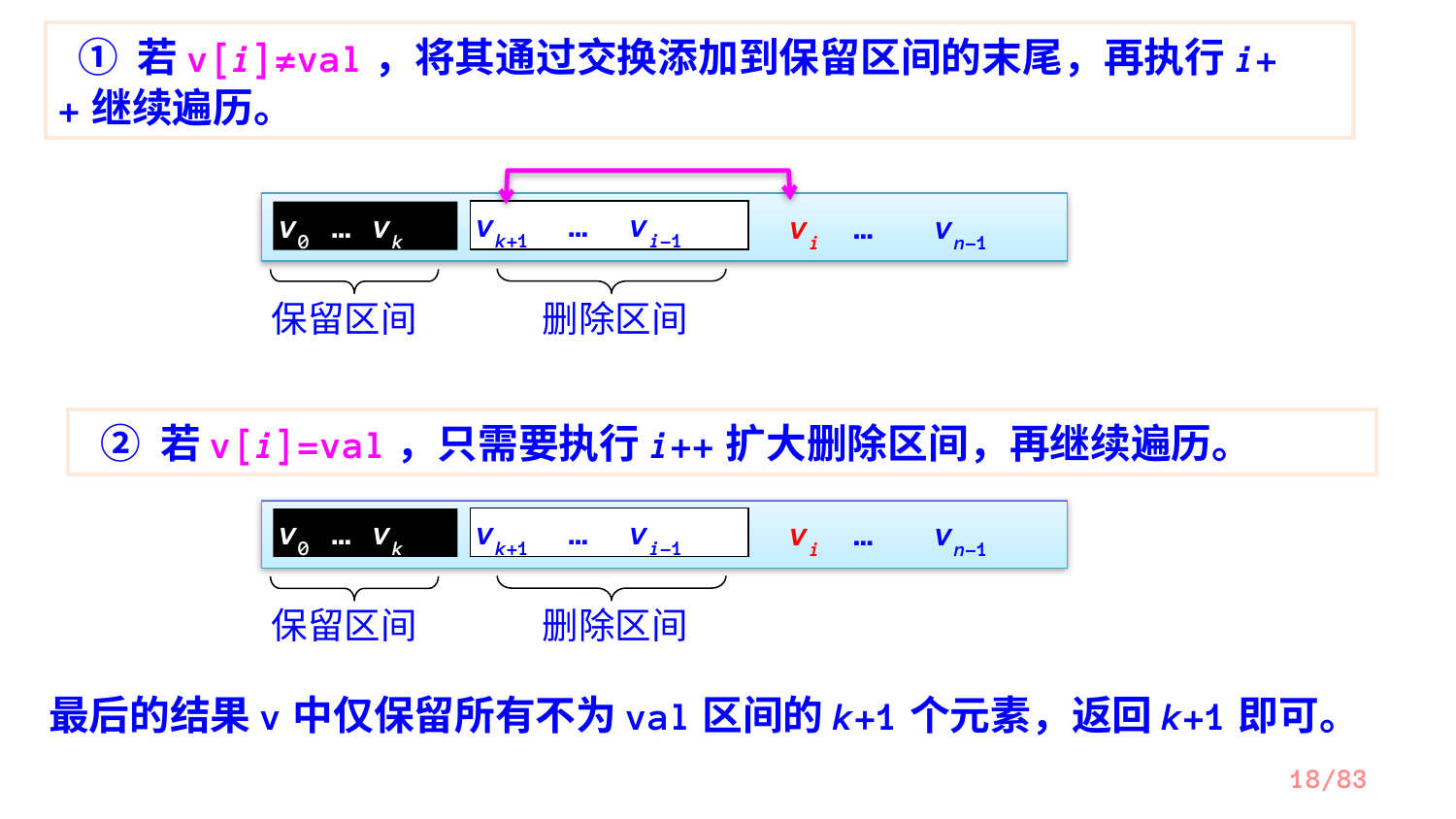

① 若v[i]≠val，将其通过交换添加到保留区间的末尾，再执行i++继续遍历。

                  	    vi   …   vn-1

vk+1  …  vi-1
v0  … vk

保留区间
删除区间
  ② 若v[i]=val，只需要执行i++扩大删除区间，再继续遍历。
                  	    vi   …   vn-1

vk+1  …  vi-1
v0  … vk

保留区间
删除区间
最后的结果v中仅保留所有不为val区间的k+1个元素，返回k+1即可。
18/83